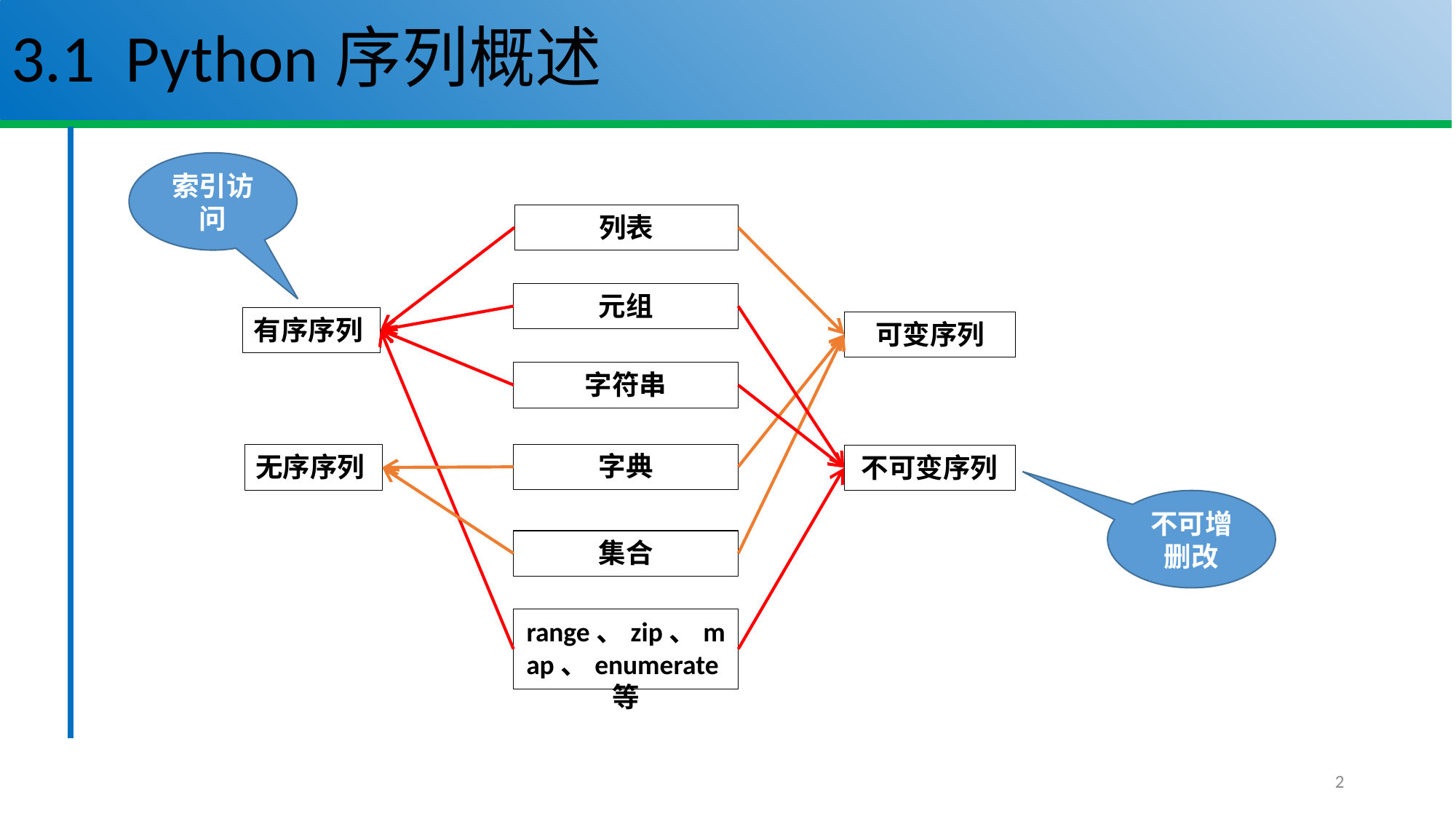

# 3.1  Python序列概述
索引访问

列表
元组
有序序列
可变序列
字符串
字典
无序序列
不可变序列
集合
range、zip、map、enumerate等
不可增删改
2